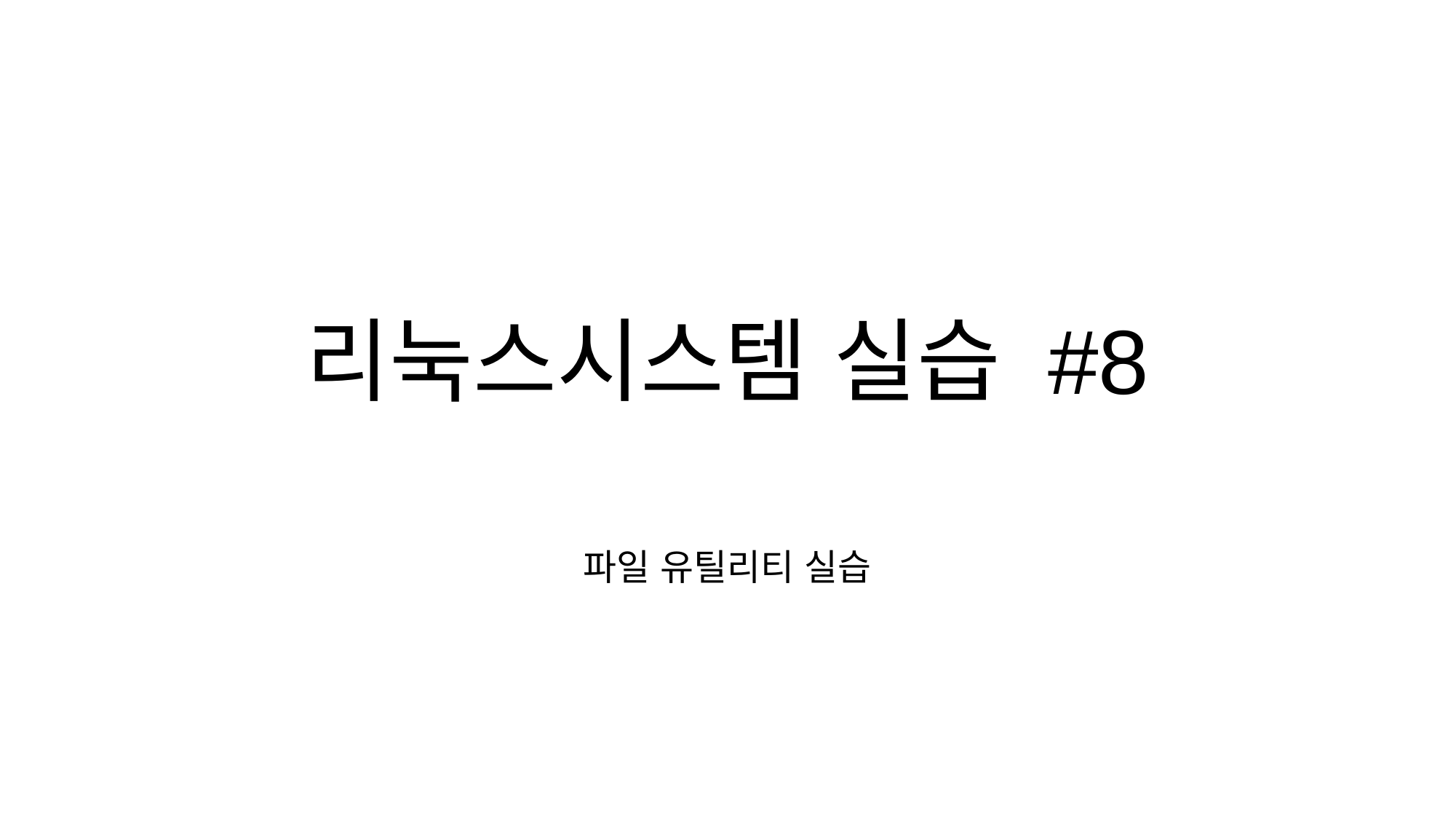

# 리눅스시스템 실습 #8

파일 유틸리티 실습